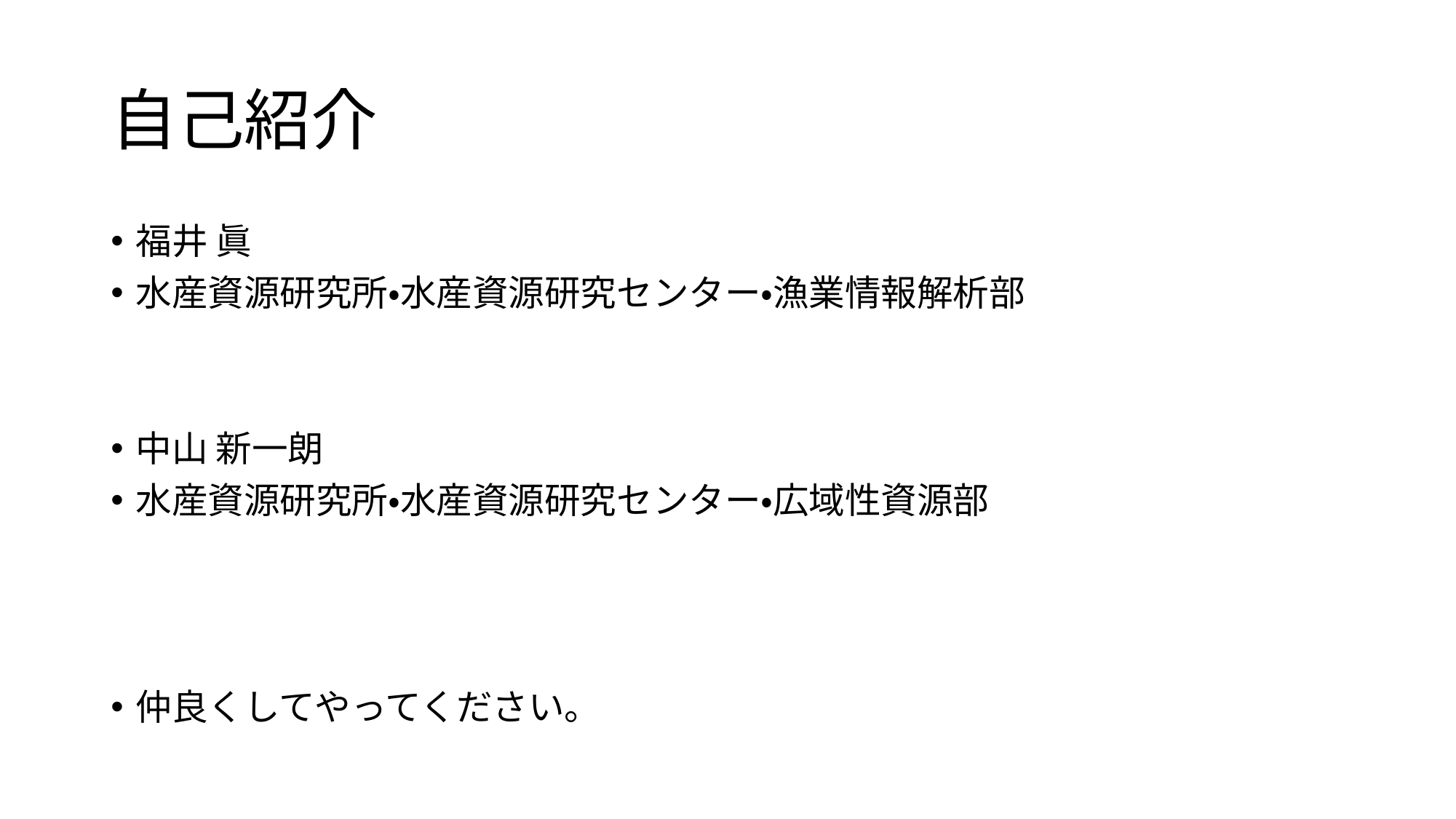

# 自己紹介
福井 眞
水産資源研究所・水産資源研究センター・漁業情報解析部

中山 新一朗
水産資源研究所・水産資源研究センター・広域性資源部

仲良くしてやってください。